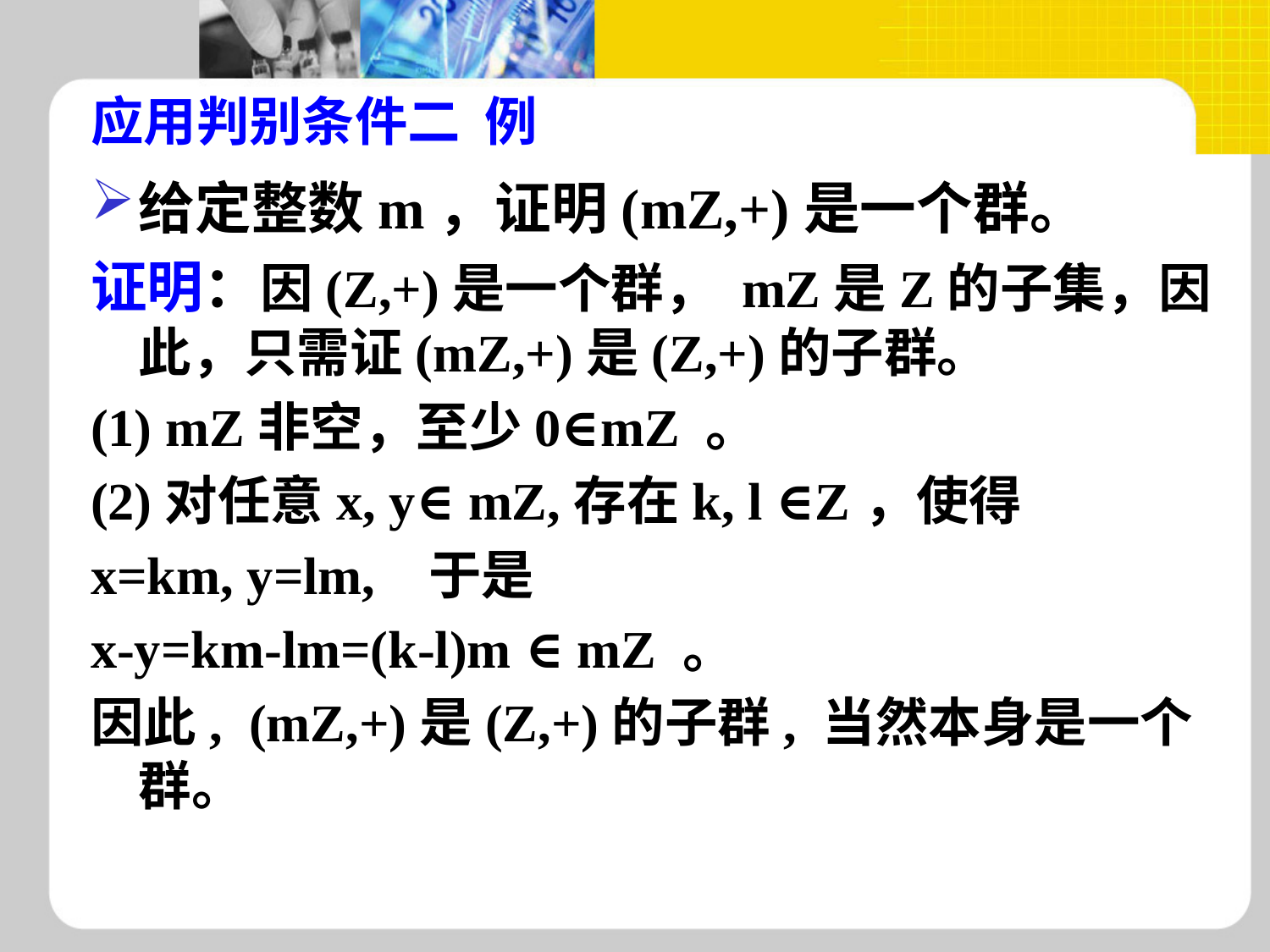

# 应用判别条件二  例
给定整数m，证明(mZ,+)是一个群。
证明：因(Z,+)是一个群， mZ是Z的子集，因此，只需证(mZ,+)是(Z,+)的子群。
(1) mZ非空，至少0∈mZ 。
(2)对任意x, y∈ mZ,存在k, l ∈Z，使得
x=km, y=lm,   于是
x-y=km-lm=(k-l)m ∈ mZ 。
因此,  (mZ,+)是(Z,+)的子群, 当然本身是一个群。